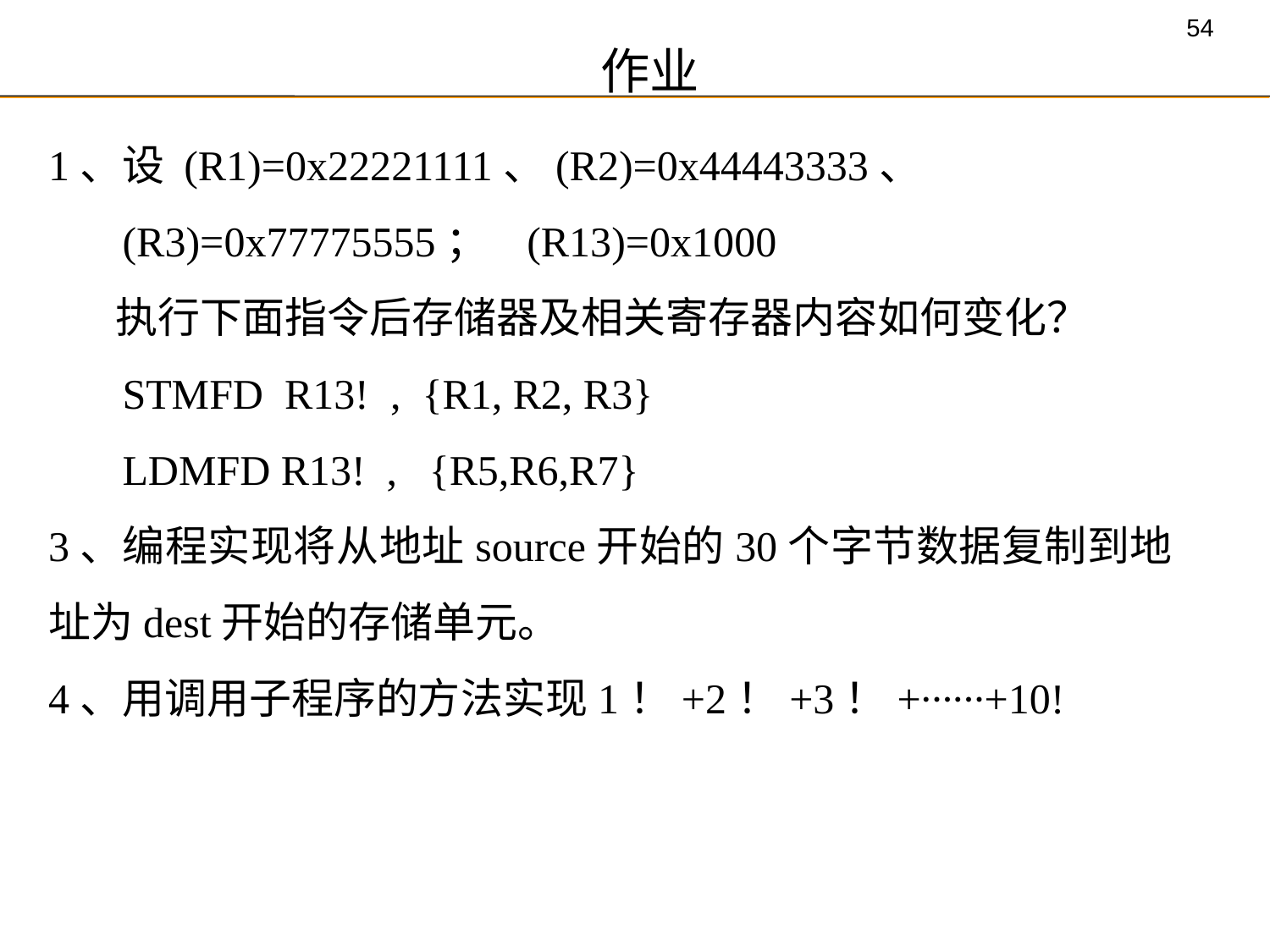

作业
1、设 (R1)=0x22221111、(R2)=0x44443333、
       (R3)=0x77775555；   (R13)=0x1000
      执行下面指令后存储器及相关寄存器内容如何变化？
       STMFD  R13!  ,  {R1, R2, R3}
       LDMFD R13!  ,   {R5,R6,R7}
3、编程实现将从地址source开始的30个字节数据复制到地址为dest开始的存储单元。
4、用调用子程序的方法实现1！+2！+3！+∙∙∙∙∙∙+10!